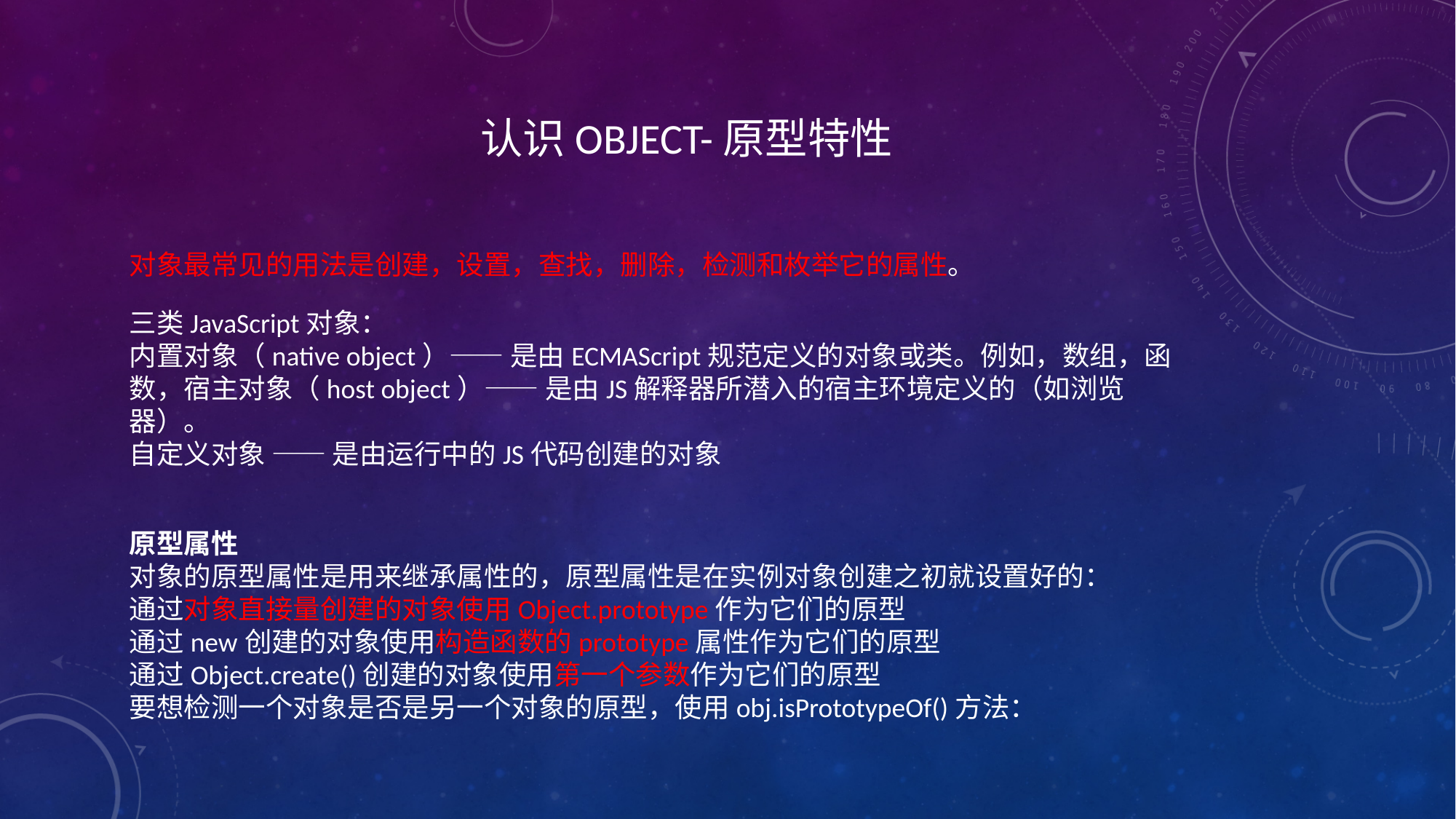

# 认识Object-原型特性
对象最常见的用法是创建，设置，查找，删除，检测和枚举它的属性。
三类JavaScript对象：
内置对象（native object）—— 是由ECMAScript规范定义的对象或类。例如，数组，函数，宿主对象（host object）—— 是由JS解释器所潜入的宿主环境定义的（如浏览器）。
自定义对象 —— 是由运行中的JS代码创建的对象
原型属性
对象的原型属性是用来继承属性的，原型属性是在实例对象创建之初就设置好的：
通过对象直接量创建的对象使用Object.prototype作为它们的原型
通过new创建的对象使用构造函数的prototype属性作为它们的原型
通过Object.create()创建的对象使用第一个参数作为它们的原型
要想检测一个对象是否是另一个对象的原型，使用obj.isPrototypeOf()方法：